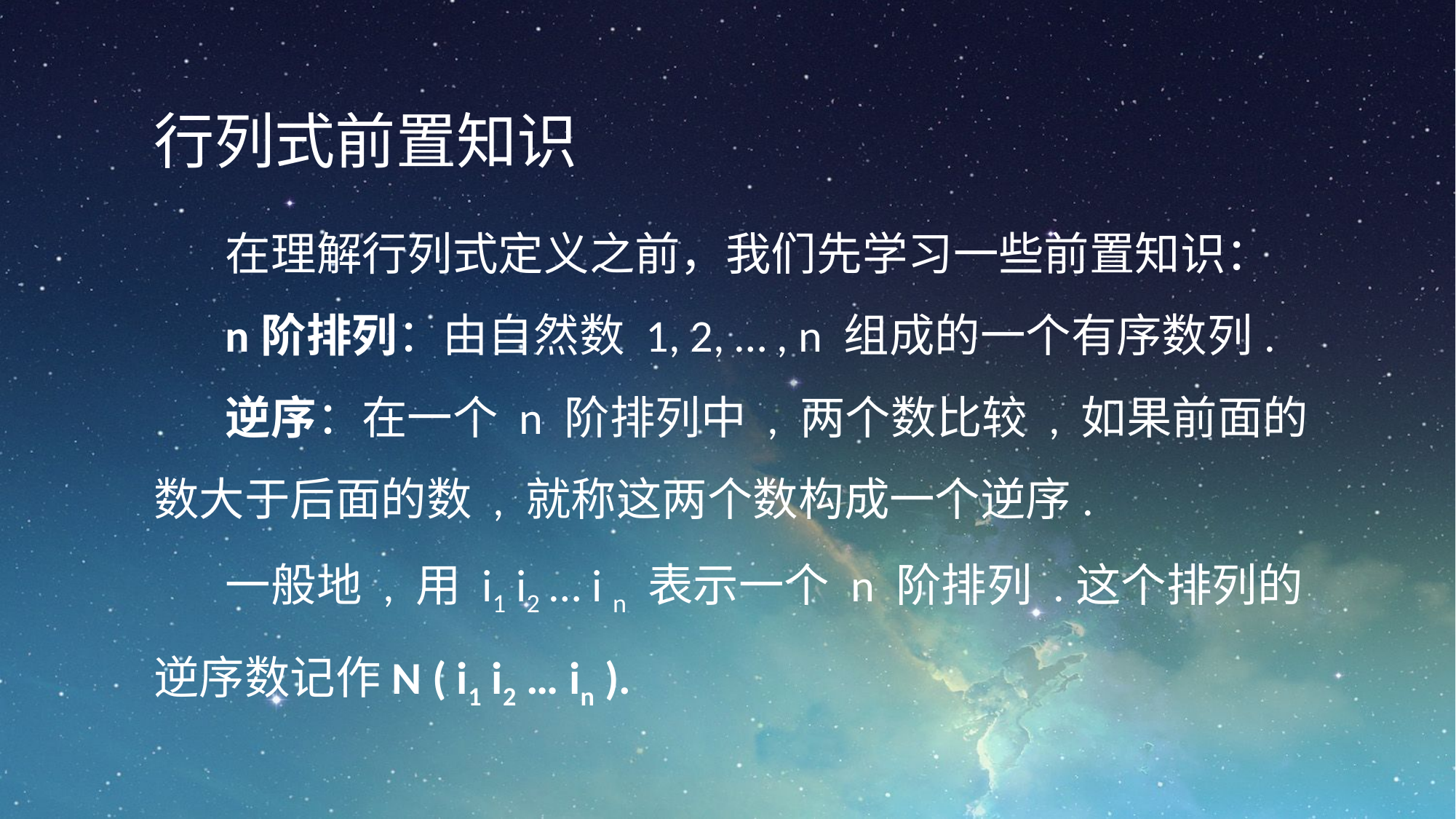

行列式前置知识
在理解行列式定义之前，我们先学习一些前置知识：
n阶排列：由自然数 1, 2, … , n 组成的一个有序数列.
逆序：在一个 n 阶排列中 , 两个数比较 , 如果前面的数大于后面的数 , 就称这两个数构成一个逆序.
一般地 , 用 i1 i2 … i n 表示一个 n 阶排列 .这个排列的逆序数记作N ( i1 i2 … in ).